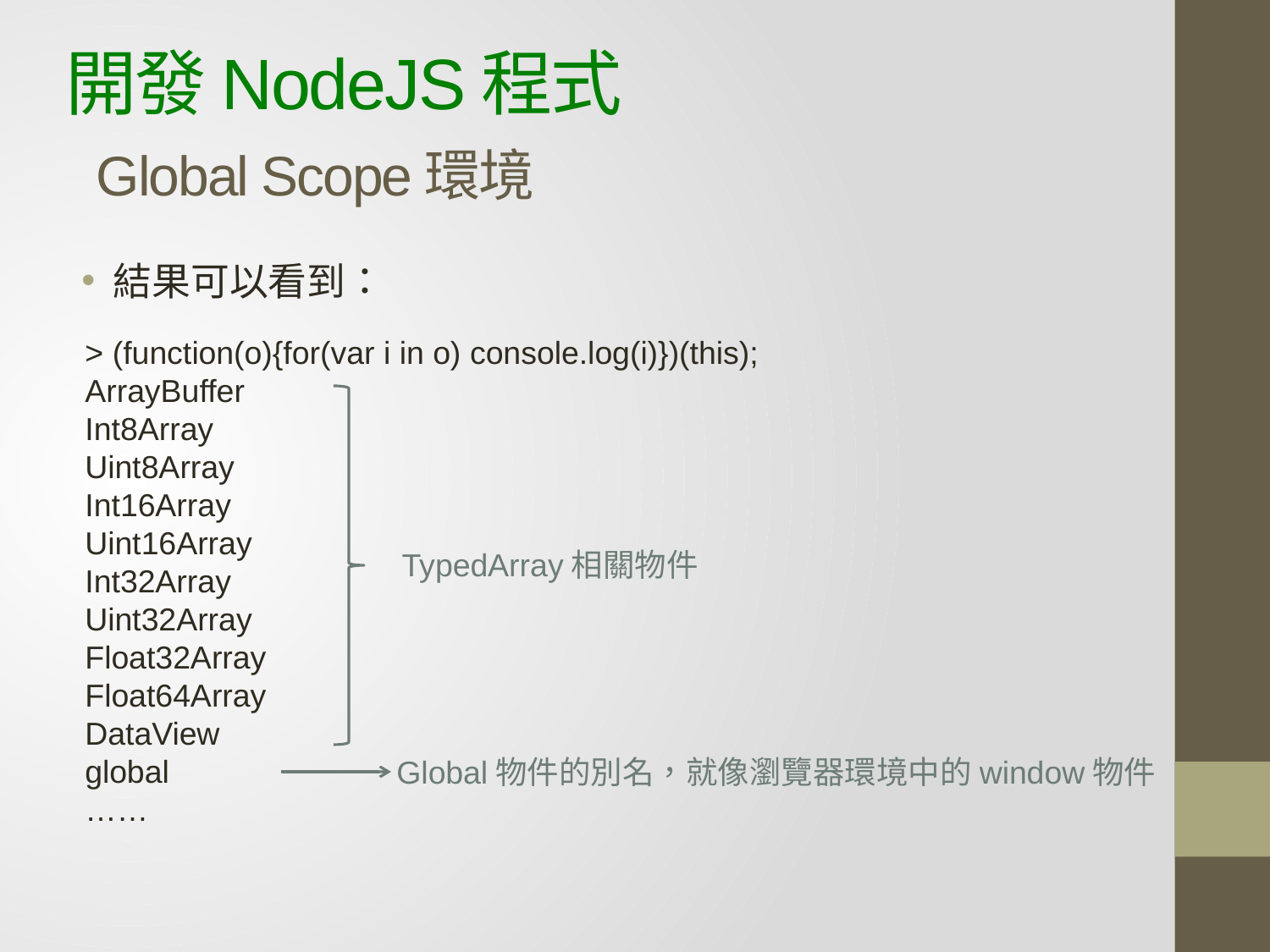

# 開發NodeJS程式 Global Scope環境

結果可以看到：
> (function(o){for(var i in o) console.log(i)})(this);
ArrayBuffer
Int8Array
Uint8Array
Int16Array
Uint16Array
Int32Array
Uint32Array
Float32Array
Float64Array
DataView
global
……

TypedArray相關物件
Global物件的別名，就像瀏覽器環境中的window物件